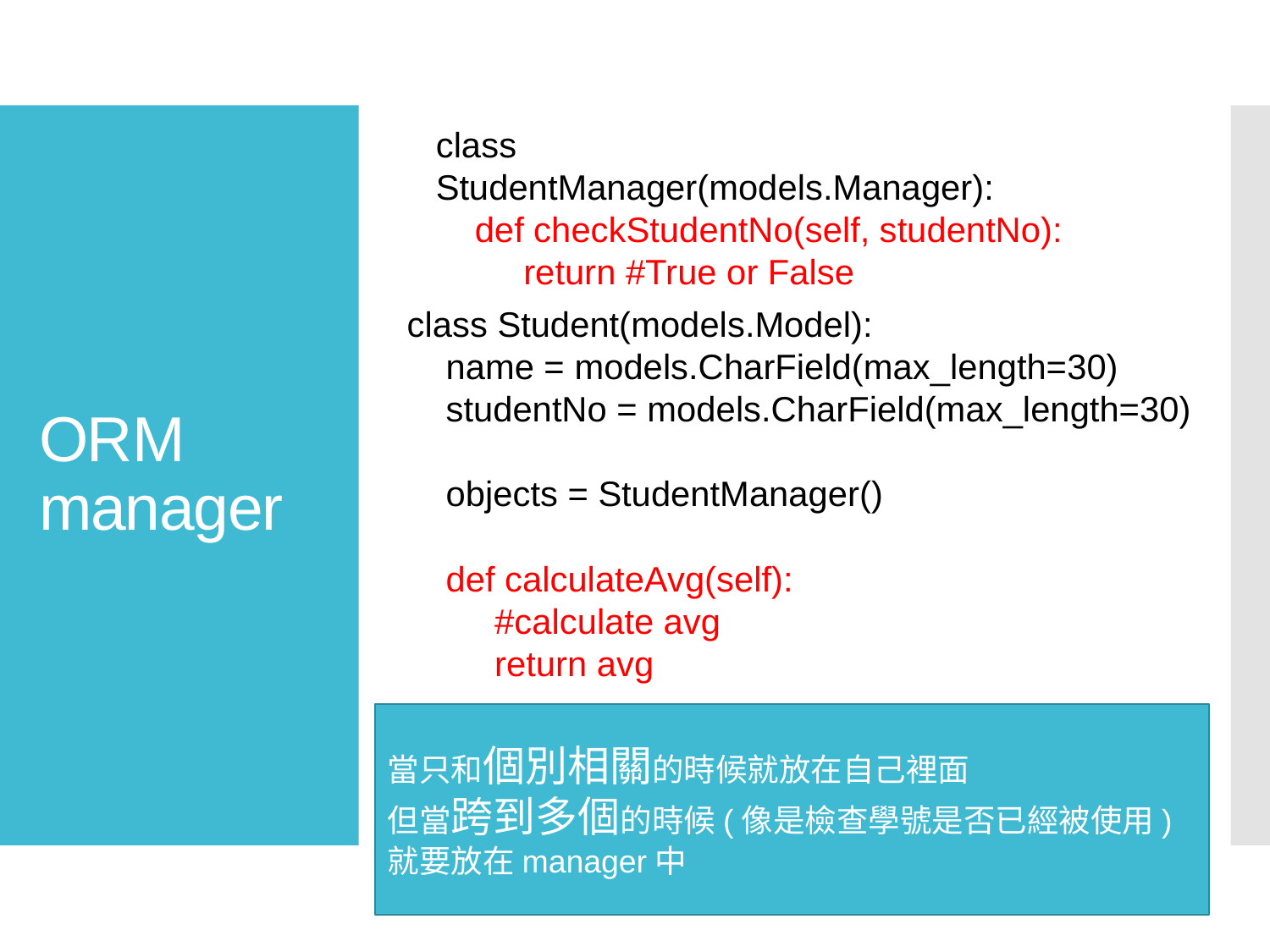

class StudentManager(models.Manager):
    def checkStudentNo(self, studentNo):
         return #True or False
# ORM manager
class Student(models.Model):
    name = models.CharField(max_length=30)
    studentNo = models.CharField(max_length=30)

    objects = StudentManager()

    def calculateAvg(self):
         #calculate avg
         return avg

當只和個別相關的時候就放在自己裡面
但當跨到多個的時候(像是檢查學號是否已經被使用)就要放在manager中